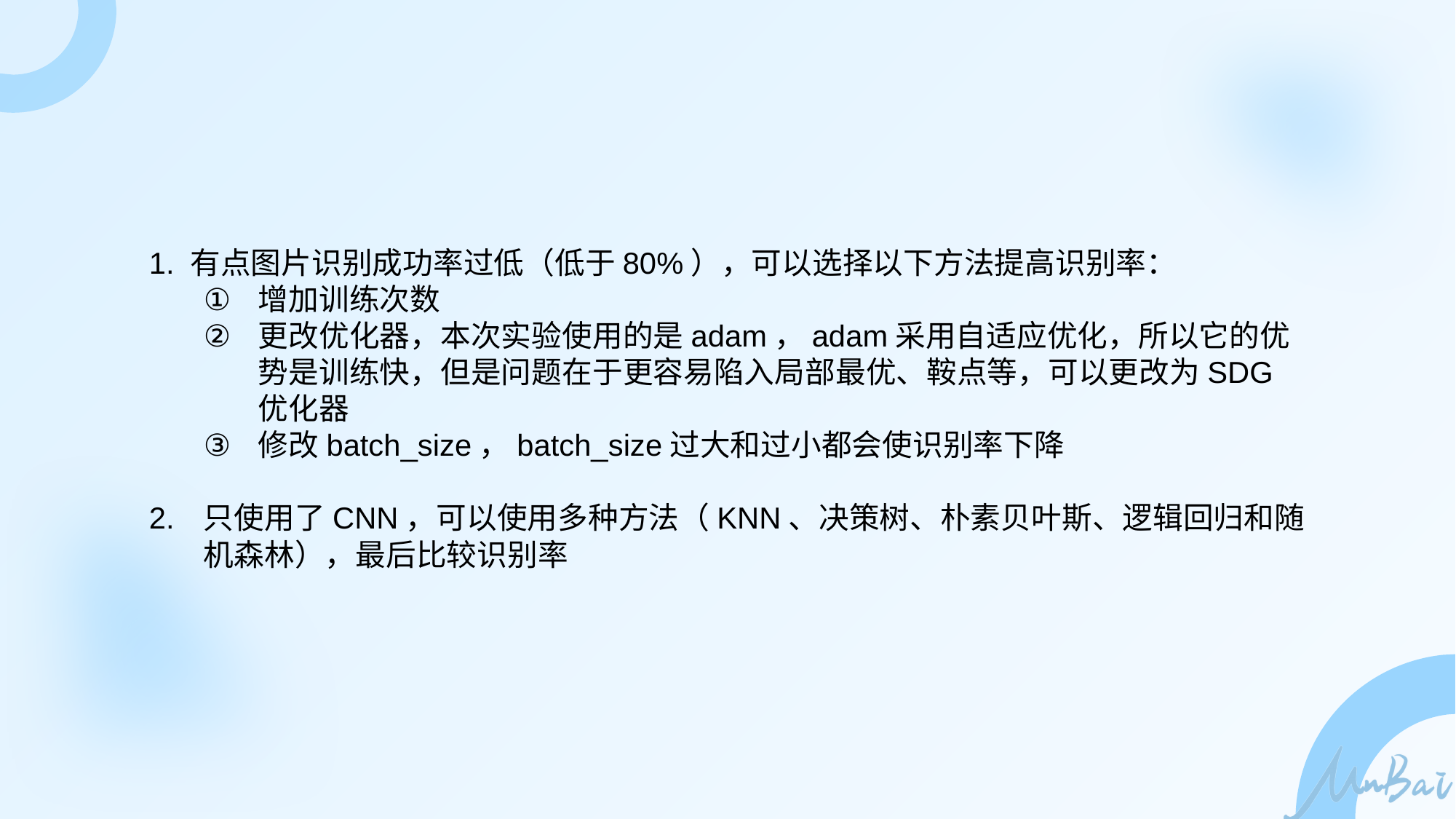

有点图片识别成功率过低（低于80%），可以选择以下方法提高识别率：
增加训练次数
更改优化器，本次实验使用的是adam，adam采用自适应优化，所以它的优势是训练快，但是问题在于更容易陷入局部最优、鞍点等，可以更改为SDG优化器
修改batch_size，batch_size过大和过小都会使识别率下降

只使用了CNN，可以使用多种方法（KNN、决策树、朴素贝叶斯、逻辑回归和随机森林），最后比较识别率